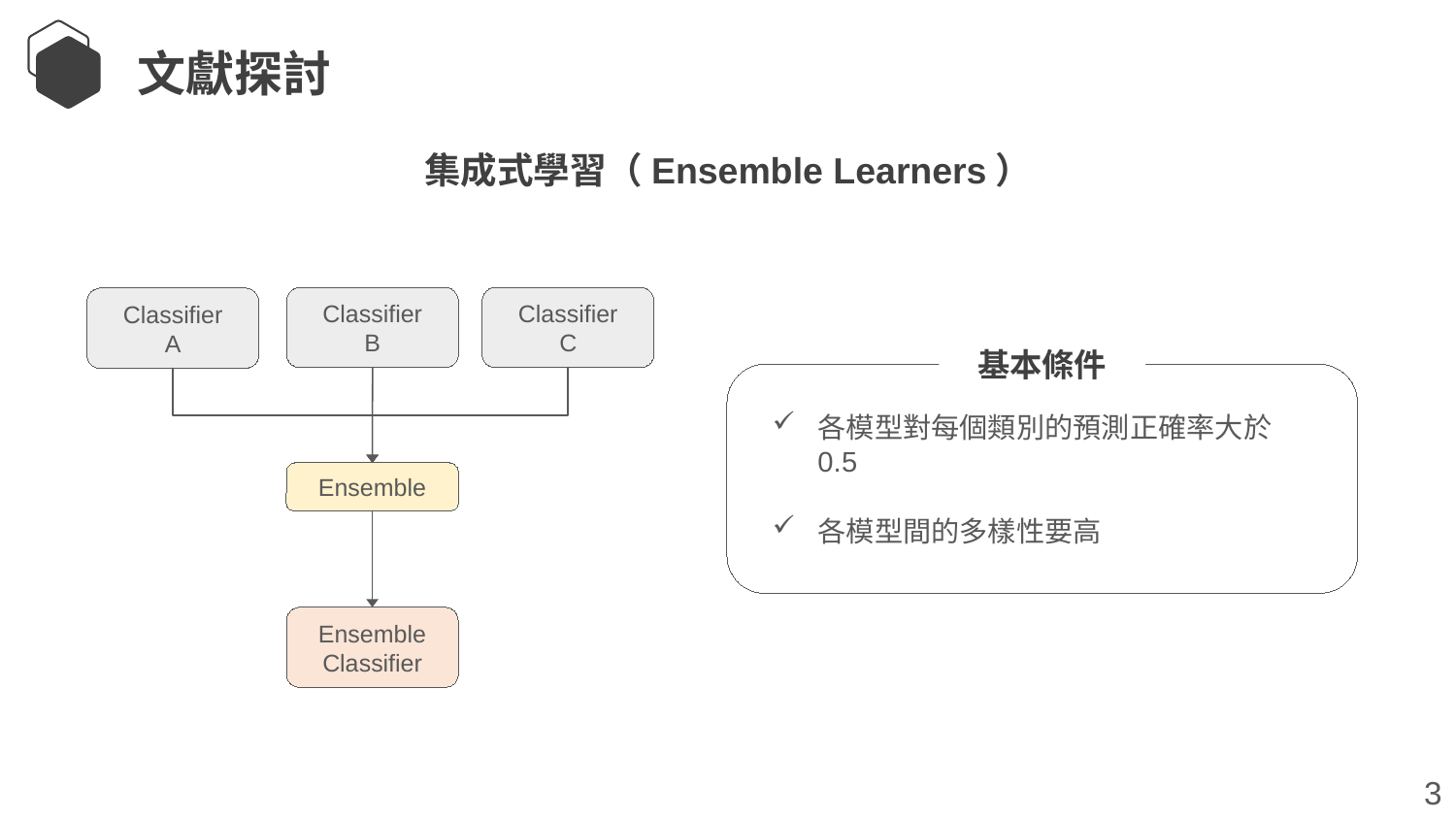

文獻探討
集成式學習（Ensemble Learners）
Classifier
B
Classifier
C
Classifier
A
基本條件

各模型對每個類別的預測正確率大於 0.5
各模型間的多樣性要高
Ensemble
Ensemble
Classifier
3